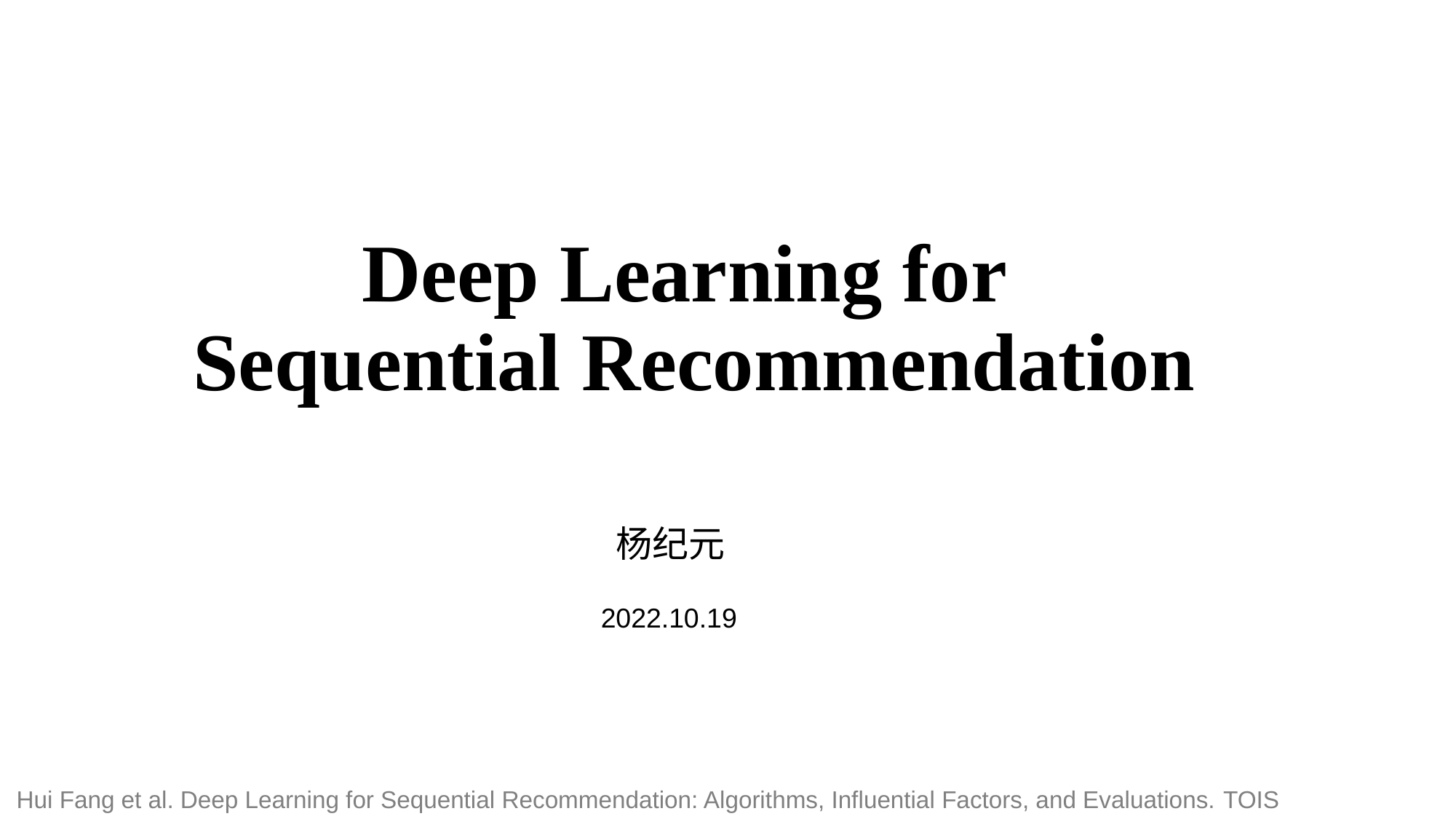

# Deep Learning for Sequential Recommendation
杨纪元
2022.10.19

Hui Fang et al. Deep Learning for Sequential Recommendation: Algorithms, Influential Factors, and Evaluations. TOIS 2021.